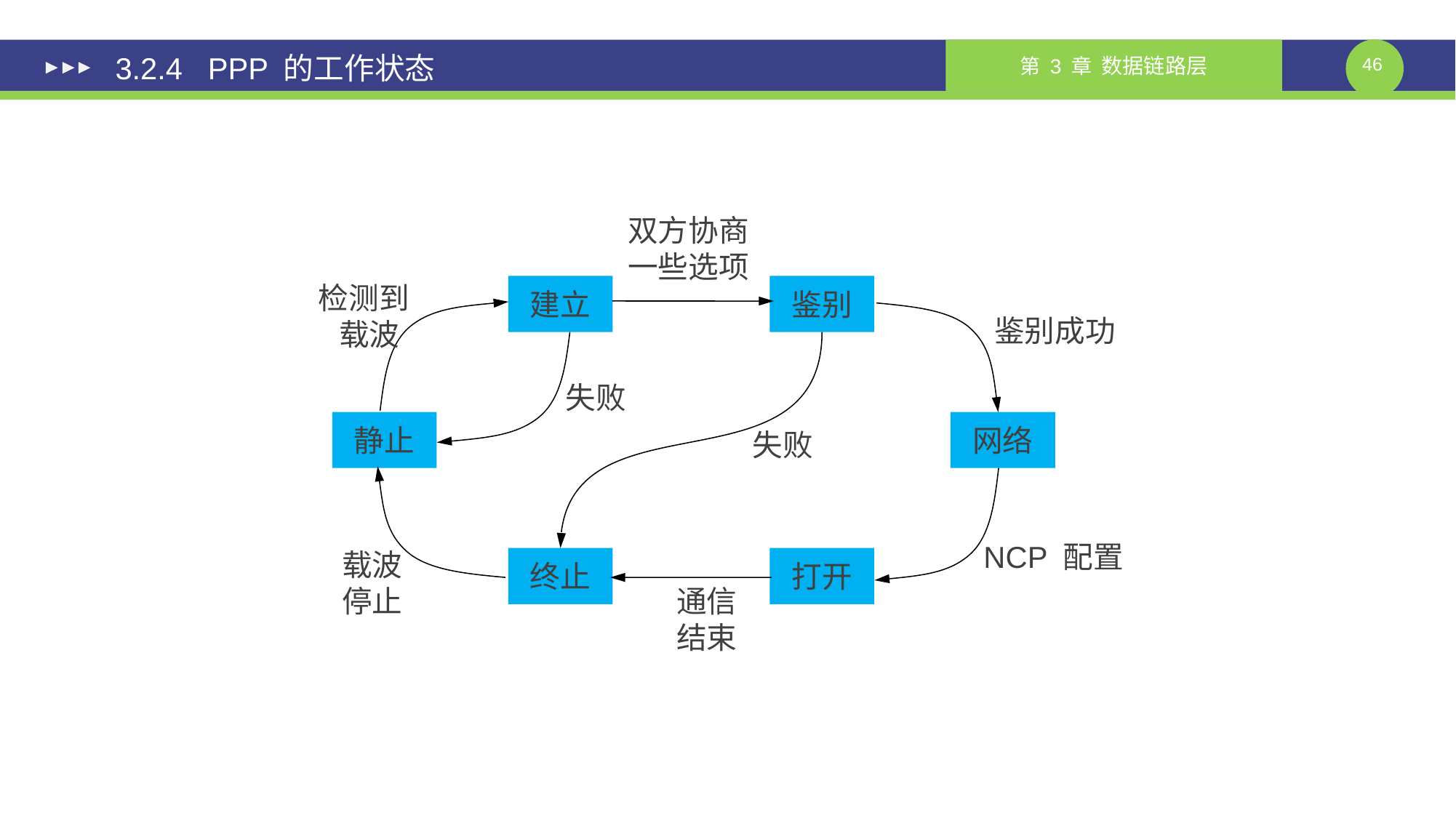

# 3.2.4   PPP 的工作状态

双方协商
一些选项
检测到
  载波
建立
鉴别

鉴别成功

失败
静止
网络
失败

NCP 配置
载波
停止
终止
打开
通信
结束

课件制作人：谢钧 谢希仁